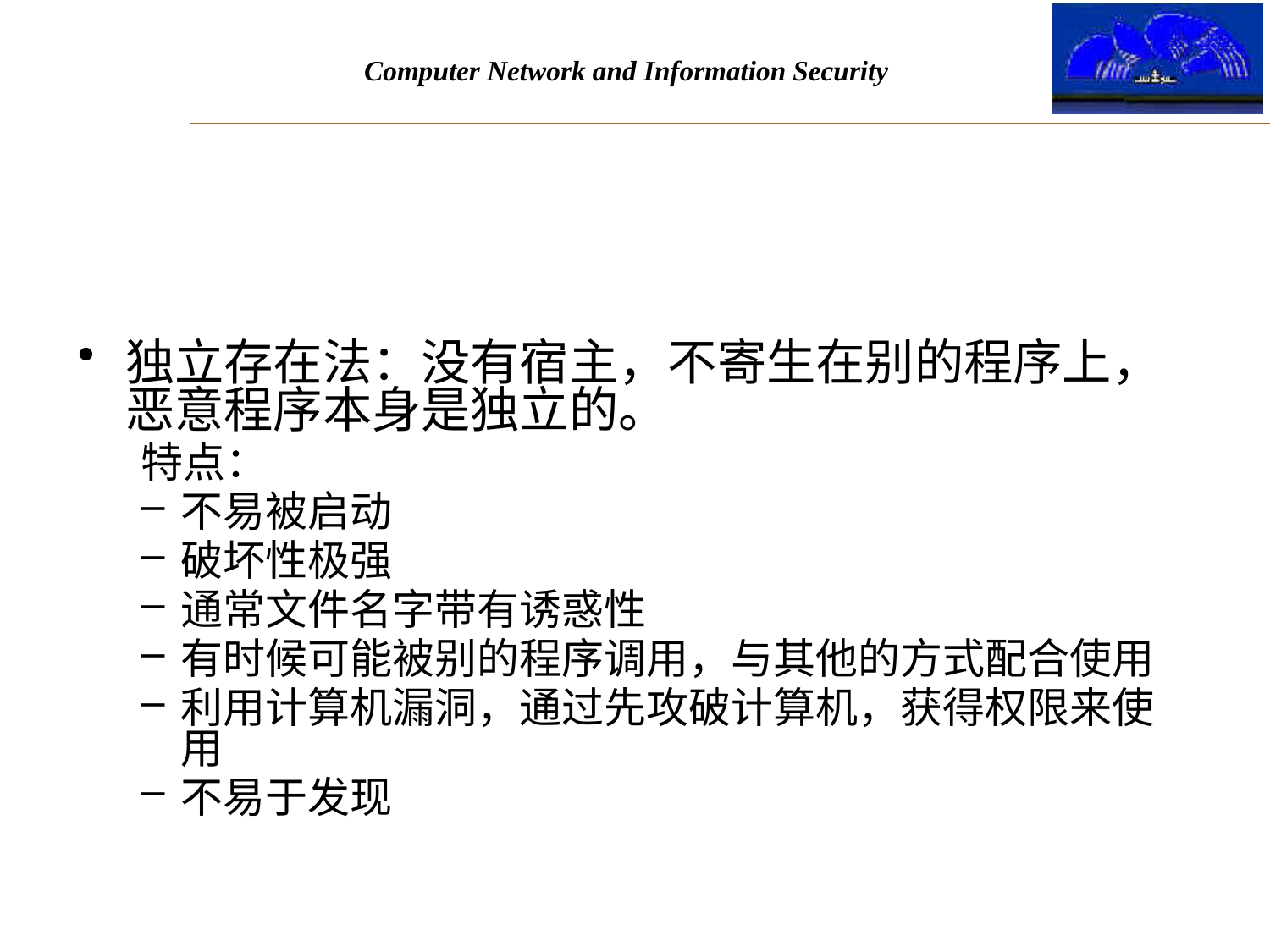

#
独立存在法：没有宿主，不寄生在别的程序上，恶意程序本身是独立的。
特点：
不易被启动
破坏性极强
通常文件名字带有诱惑性
有时候可能被别的程序调用，与其他的方式配合使用
利用计算机漏洞，通过先攻破计算机，获得权限来使用
不易于发现